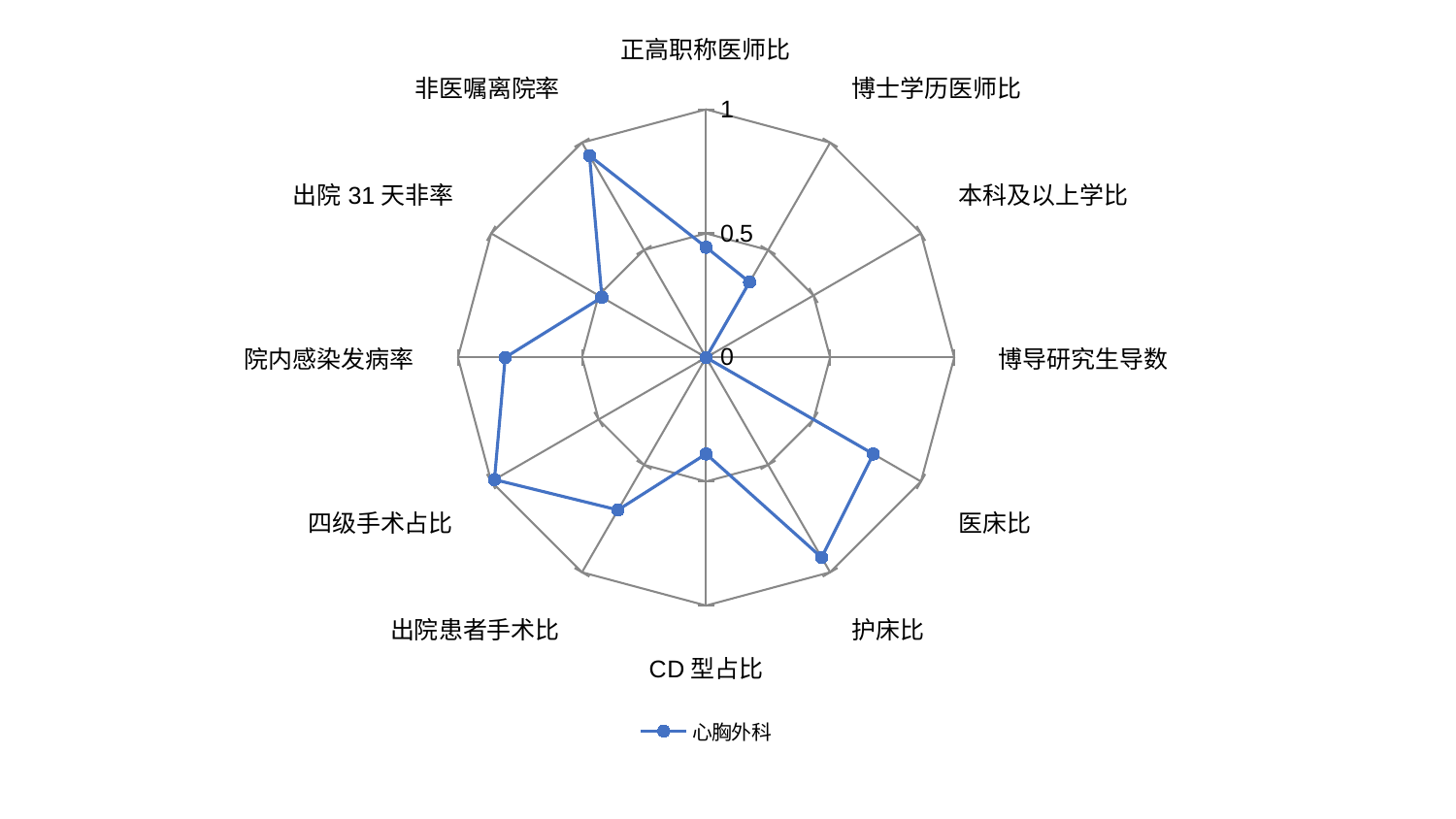

### Chart

| Category | 心胸外科 |
|---|---|
| 正高职称医师比 | 0.44422748352453 |
| 博士学历医师比 | 0.350694444444444 |
| 本科及以上学比 | 0.0 |
| 博导研究生导数 | 0.0 |
| 医床比 | 0.778318304065812 |
| 护床比 | 0.931206711001959 |
| CD型占比 | 0.389031082826047 |
| 出院患者手术比 | 0.709939311120936 |
| 四级手术占比 | 0.984688053700423 |
| 院内感染发病率 | 0.809523809523809 |
| 出院31天非率 | 0.484949776028234 |
| 非医嘱离院率 | 0.939666448659255 |
31